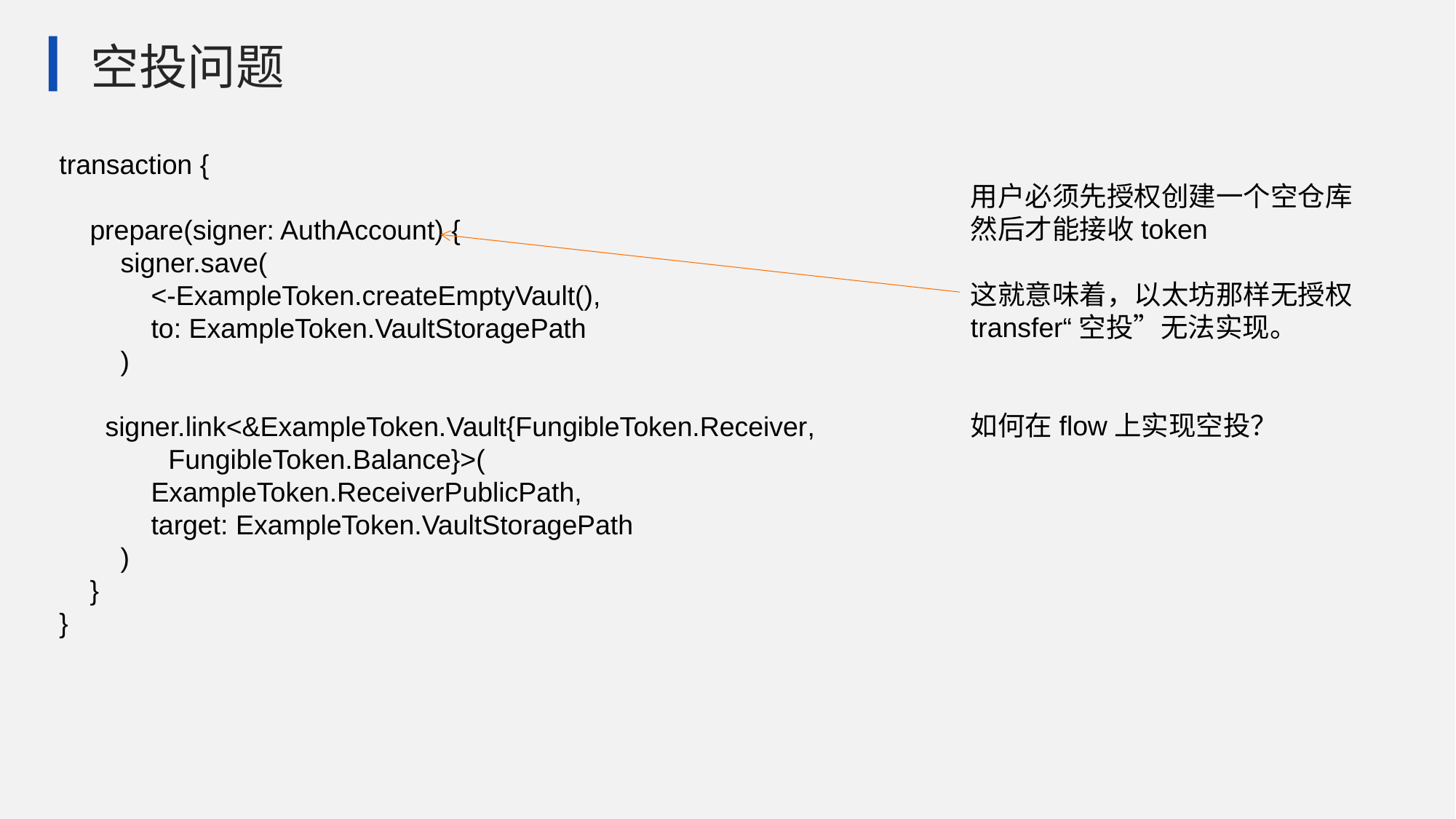

空投问题

transaction {

    prepare(signer: AuthAccount) {
        signer.save(
            <-ExampleToken.createEmptyVault(),
            to: ExampleToken.VaultStoragePath
        )

      signer.link<&ExampleToken.Vault{FungibleToken.Receiver,
	FungibleToken.Balance}>(
            ExampleToken.ReceiverPublicPath,
            target: ExampleToken.VaultStoragePath
        )
    }
}
用户必须先授权创建一个空仓库
然后才能接收token

这就意味着，以太坊那样无授权transfer“空投”无法实现。

如何在flow上实现空投？